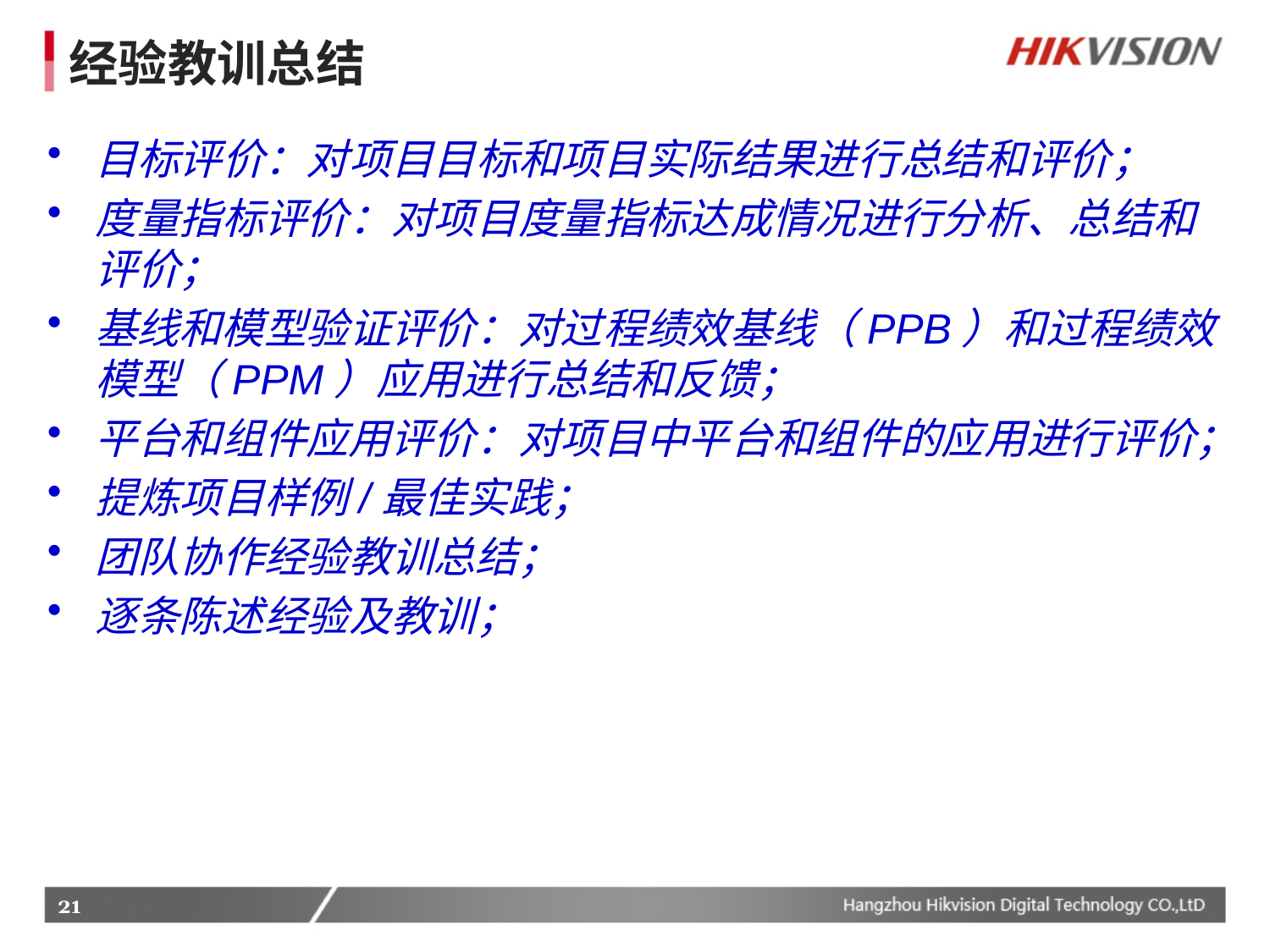

经验教训总结
目标评价：对项目目标和项目实际结果进行总结和评价；
度量指标评价：对项目度量指标达成情况进行分析、总结和评价；
基线和模型验证评价：对过程绩效基线（PPB）和过程绩效模型（PPM）应用进行总结和反馈；
平台和组件应用评价：对项目中平台和组件的应用进行评价；
提炼项目样例/最佳实践；
团队协作经验教训总结；
逐条陈述经验及教训；

21